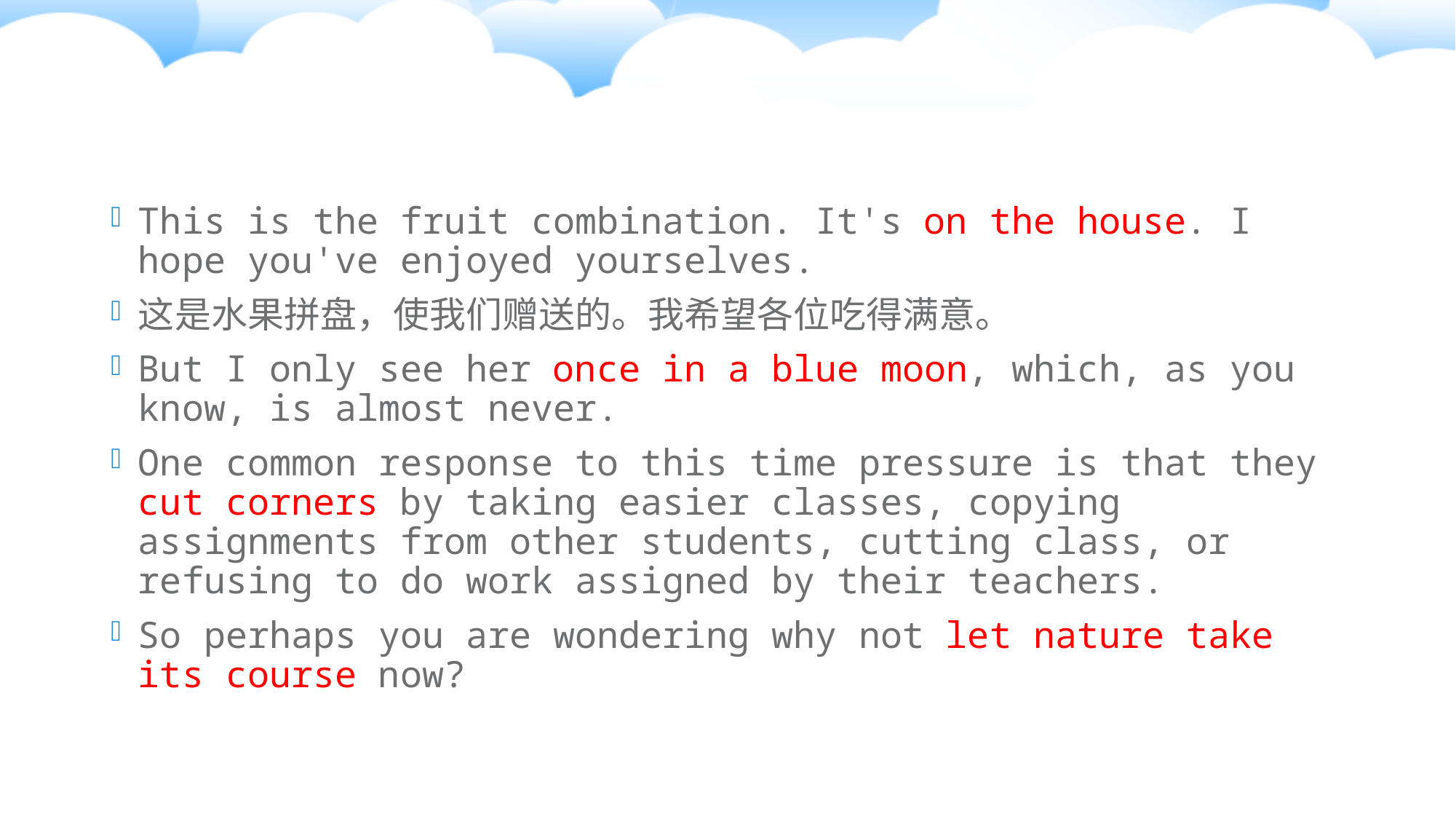

#
This is the fruit combination. It's on the house. I hope you've enjoyed yourselves.
这是水果拼盘，使我们赠送的。我希望各位吃得满意。
But I only see her once in a blue moon, which, as you know, is almost never.
One common response to this time pressure is that they cut corners by taking easier classes, copying assignments from other students, cutting class, or refusing to do work assigned by their teachers.
So perhaps you are wondering why not let nature take its course now?